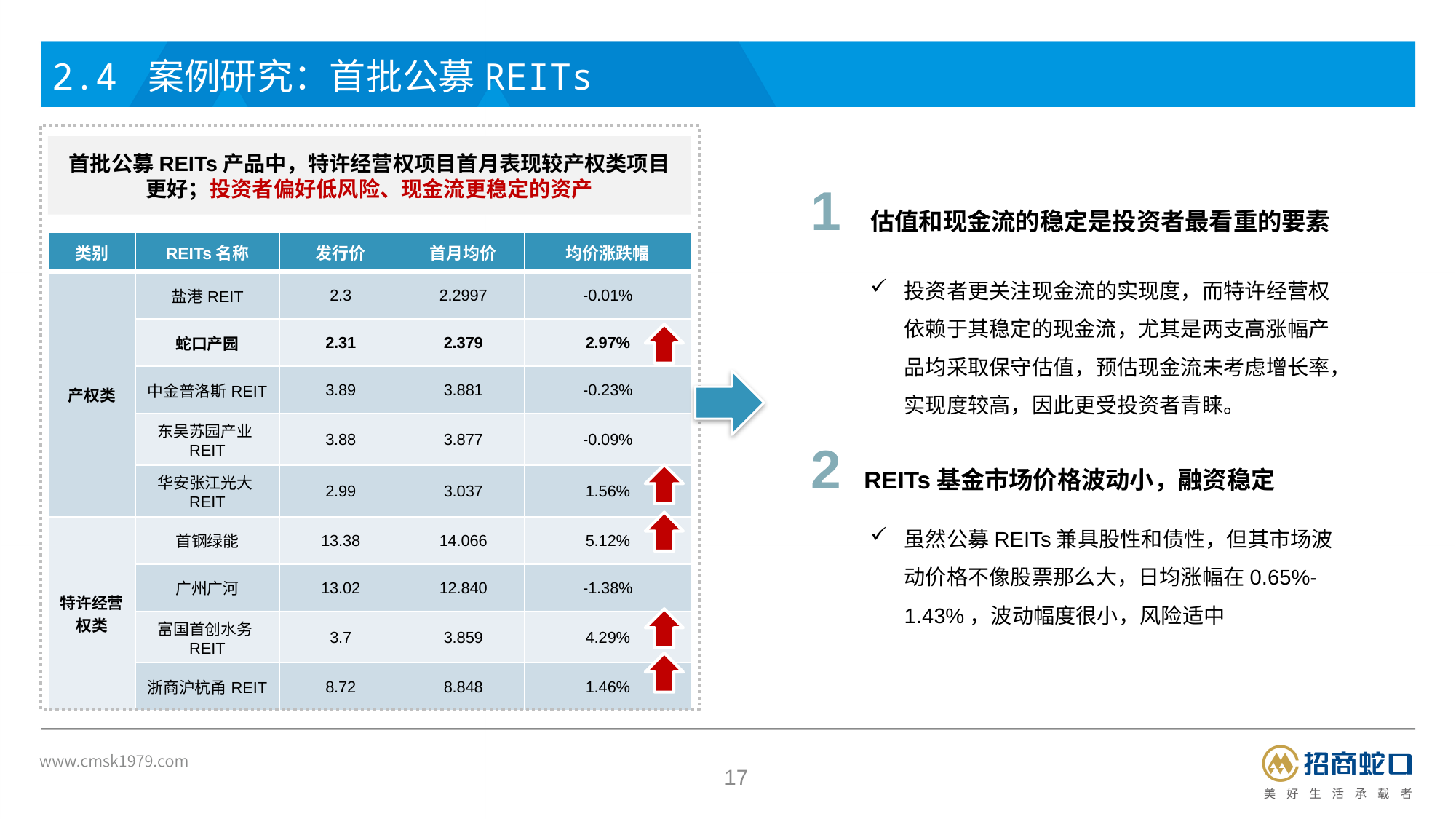

2.4 案例研究：首批公募REITs

首批公募REITs产品中，特许经营权项目首月表现较产权类项目更好；投资者偏好低风险、现金流更稳定的资产
1   估值和现金流的稳定是投资者最看重的要素

| 类别 | REITs名称 | 发行价 | 首月均价 | 均价涨跌幅 |
| --- | --- | --- | --- | --- |
| 产权类 | 盐港REIT | 2.3 | 2.2997 | -0.01% |
|  | 蛇口产园 | 2.31 | 2.379 | 2.97% |
|  | 中金普洛斯REIT | 3.89 | 3.881 | -0.23% |
|  | 东吴苏园产业REIT | 3.88 | 3.877 | -0.09% |
|  | 华安张江光大REIT | 2.99 | 3.037 | 1.56% |
| 特许经营权类 | 首钢绿能 | 13.38 | 14.066 | 5.12% |
|  | 广州广河 | 13.02 | 12.840 | -1.38% |
|  | 富国首创水务REIT | 3.7 | 3.859 | 4.29% |
|  | 浙商沪杭甬REIT | 8.72 | 8.848 | 1.46% |
投资者更关注现金流的实现度，而特许经营权依赖于其稳定的现金流，尤其是两支高涨幅产品均采取保守估值，预估现金流未考虑增长率，实现度较高，因此更受投资者青睐。

2   REITs基金市场价格波动小，融资稳定

虽然公募REITs兼具股性和债性，但其市场波动价格不像股票那么大，日均涨幅在0.65%-1.43%，波动幅度很小，风险适中